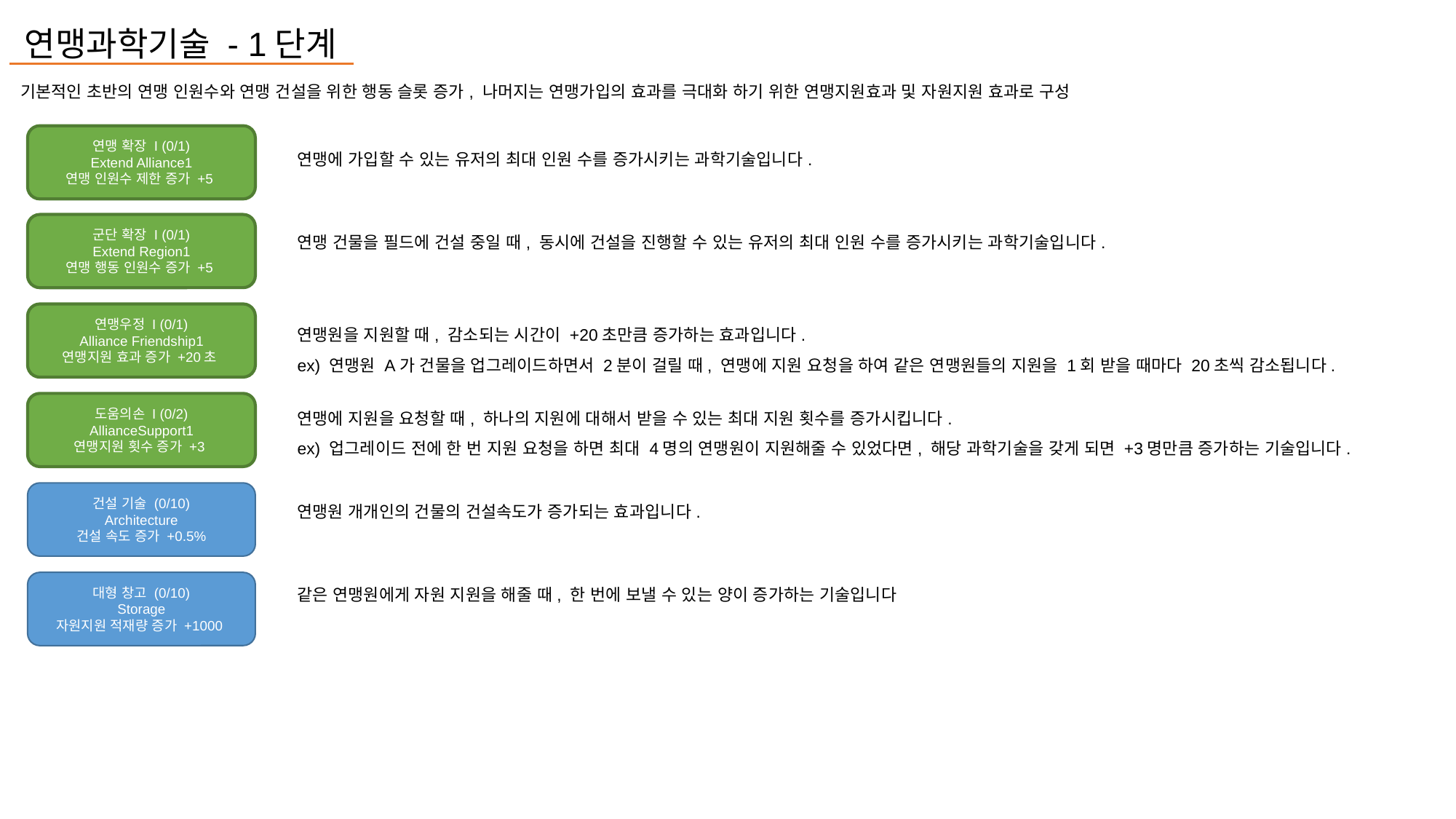

연맹과학기술 - 1단계
기본적인 초반의 연맹 인원수와 연맹 건설을 위한 행동 슬롯 증가, 나머지는 연맹가입의 효과를 극대화 하기 위한 연맹지원효과 및 자원지원 효과로 구성
연맹 확장 I (0/1)
Extend Alliance1
연맹 인원수 제한 증가 +5
연맹에 가입할 수 있는 유저의 최대 인원 수를 증가시키는 과학기술입니다.
군단 확장 I (0/1)
Extend Region1
연맹 행동 인원수 증가 +5
연맹 건물을 필드에 건설 중일 때, 동시에 건설을 진행할 수 있는 유저의 최대 인원 수를 증가시키는 과학기술입니다.
연맹우정 I (0/1)
Alliance Friendship1
연맹지원 효과 증가 +20초
연맹원을 지원할 때, 감소되는 시간이 +20초만큼 증가하는 효과입니다.
ex) 연맹원 A가 건물을 업그레이드하면서 2분이 걸릴 때, 연맹에 지원 요청을 하여 같은 연맹원들의 지원을 1회 받을 때마다 20초씩 감소됩니다.
연맹에 지원을 요청할 때, 하나의 지원에 대해서 받을 수 있는 최대 지원 횟수를 증가시킵니다.
ex) 업그레이드 전에 한 번 지원 요청을 하면 최대 4명의 연맹원이 지원해줄 수 있었다면, 해당 과학기술을 갖게 되면 +3명만큼 증가하는 기술입니다.
도움의손 I (0/2)
AllianceSupport1
연맹지원 횟수 증가 +3
건설 기술 (0/10)
Architecture
건설 속도 증가 +0.5%
연맹원 개개인의 건물의 건설속도가 증가되는 효과입니다.
같은 연맹원에게 자원 지원을 해줄 때, 한 번에 보낼 수 있는 양이 증가하는 기술입니다
대형 창고 (0/10)
Storage
자원지원 적재량 증가 +1000